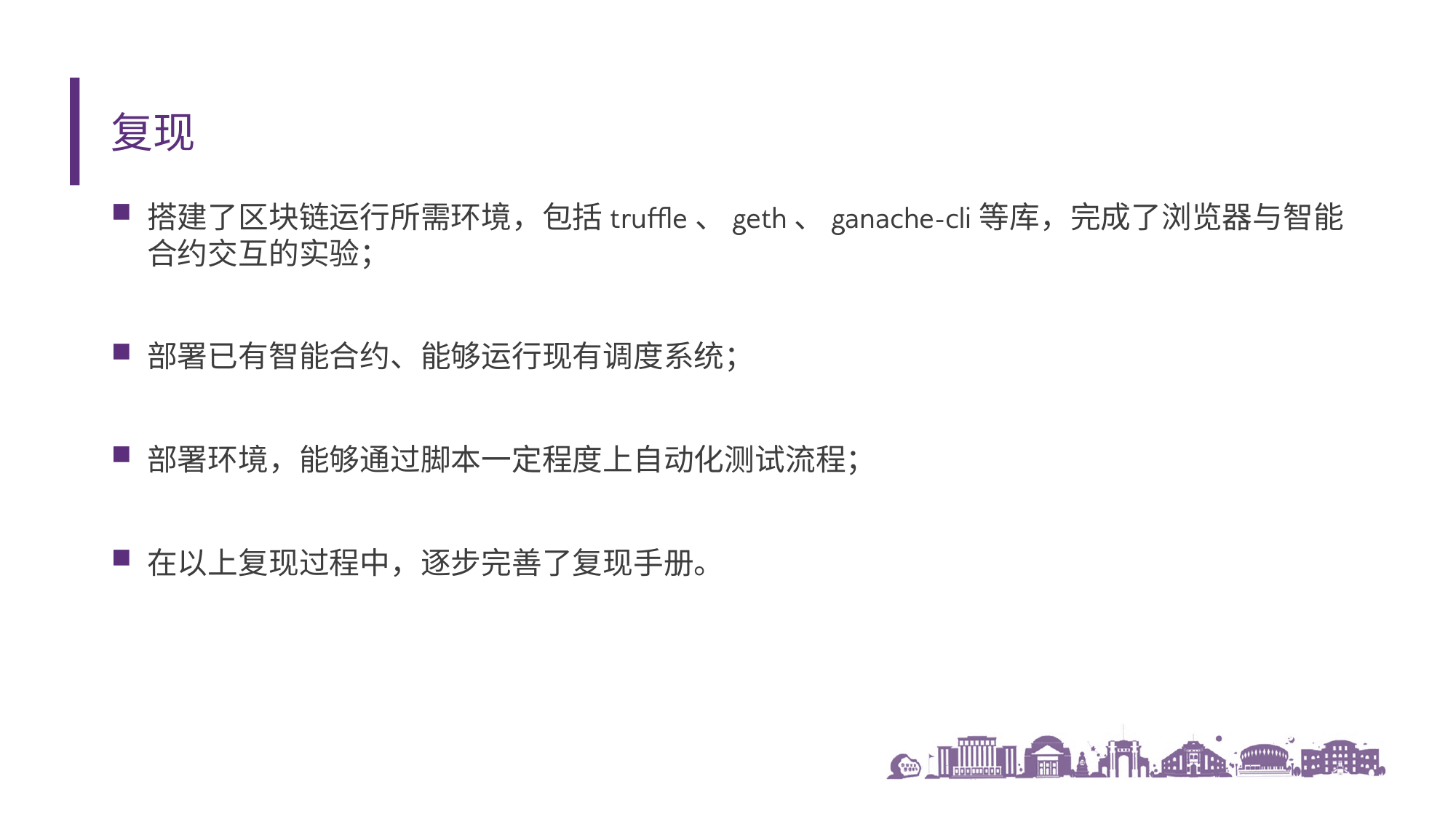

# 复现
搭建了区块链运行所需环境，包括truffle、geth、ganache-cli等库，完成了浏览器与智能合约交互的实验；

部署已有智能合约、能够运行现有调度系统；

部署环境，能够通过脚本一定程度上自动化测试流程；

在以上复现过程中，逐步完善了复现手册。